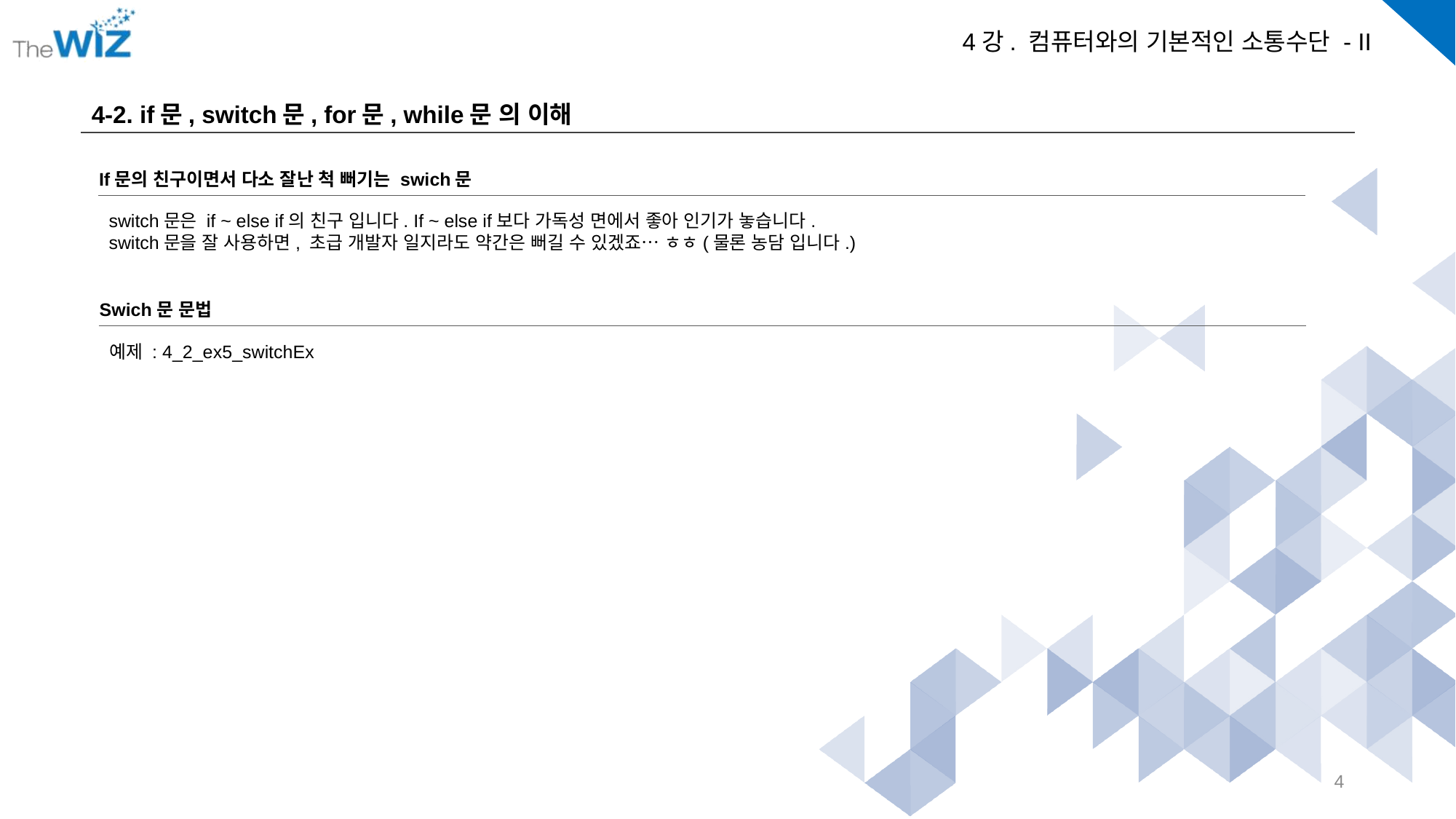

4-2. if문, switch문, for문, while문 의 이해
If문의 친구이면서 다소 잘난 척 뻐기는 swich문
switch문은 if ~ else if의 친구 입니다. If ~ else if보다 가독성 면에서 좋아 인기가 놓습니다.
switch문을 잘 사용하면, 초급 개발자 일지라도 약간은 뻐길 수 있겠죠… ㅎㅎ(물론 농담 입니다.)
Swich문 문법
예제 : 4_2_ex5_switchEx
4